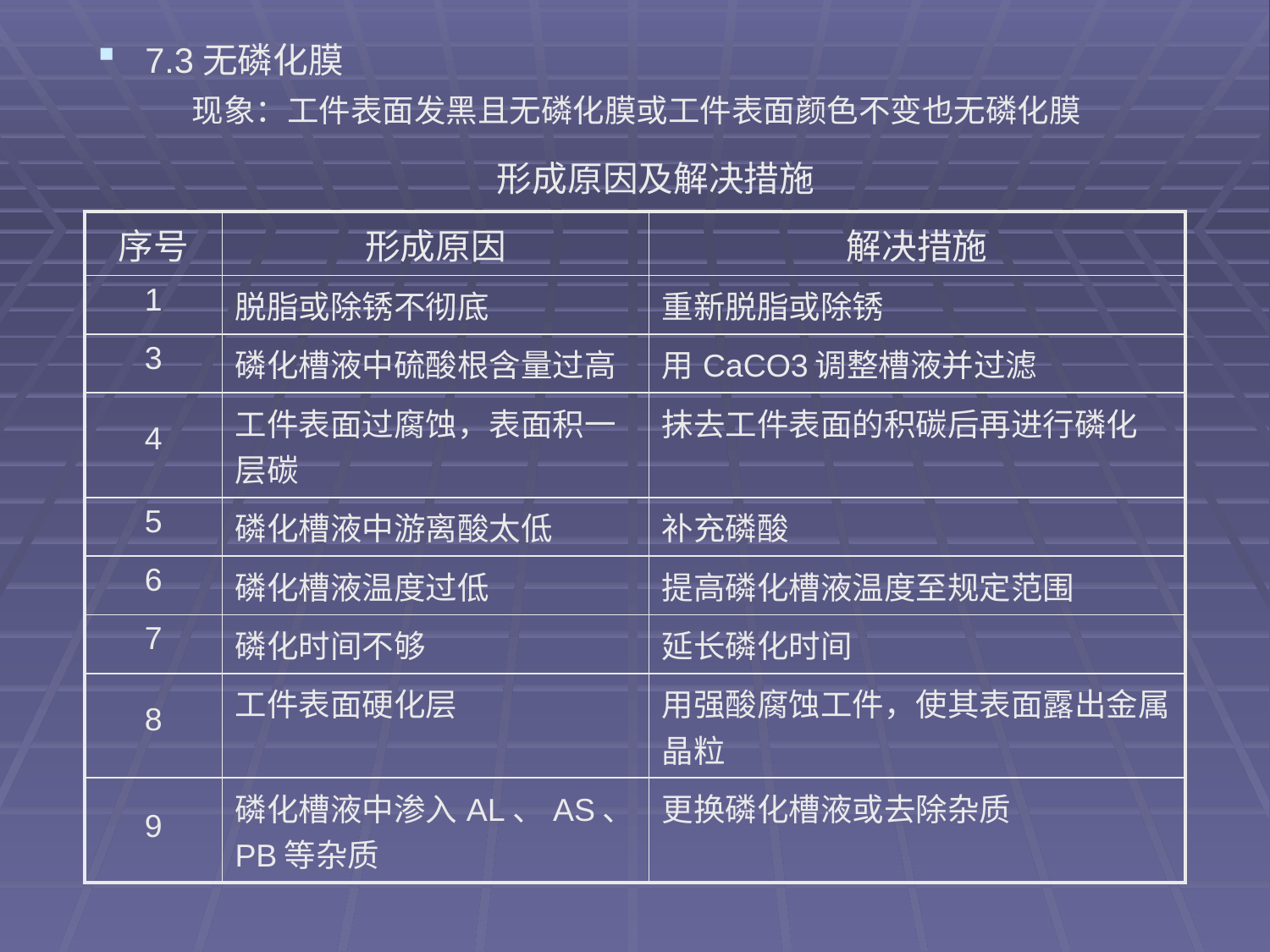

7.3无磷化膜
           现象：工件表面发黑且无磷化膜或工件表面颜色不变也无磷化膜

形成原因及解决措施
| 序号 | 形成原因 | 解决措施 |
| --- | --- | --- |
| 1 | 脱脂或除锈不彻底 | 重新脱脂或除锈 |
| 3 | 磷化槽液中硫酸根含量过高 | 用CaCO3调整槽液并过滤 |
| 4 | 工件表面过腐蚀，表面积一层碳 | 抹去工件表面的积碳后再进行磷化 |
| 5 | 磷化槽液中游离酸太低 | 补充磷酸 |
| 6 | 磷化槽液温度过低 | 提高磷化槽液温度至规定范围 |
| 7 | 磷化时间不够 | 延长磷化时间 |
| 8 | 工件表面硬化层 | 用强酸腐蚀工件，使其表面露出金属晶粒 |
| 9 | 磷化槽液中渗入AL、AS、PB等杂质 | 更换磷化槽液或去除杂质 |